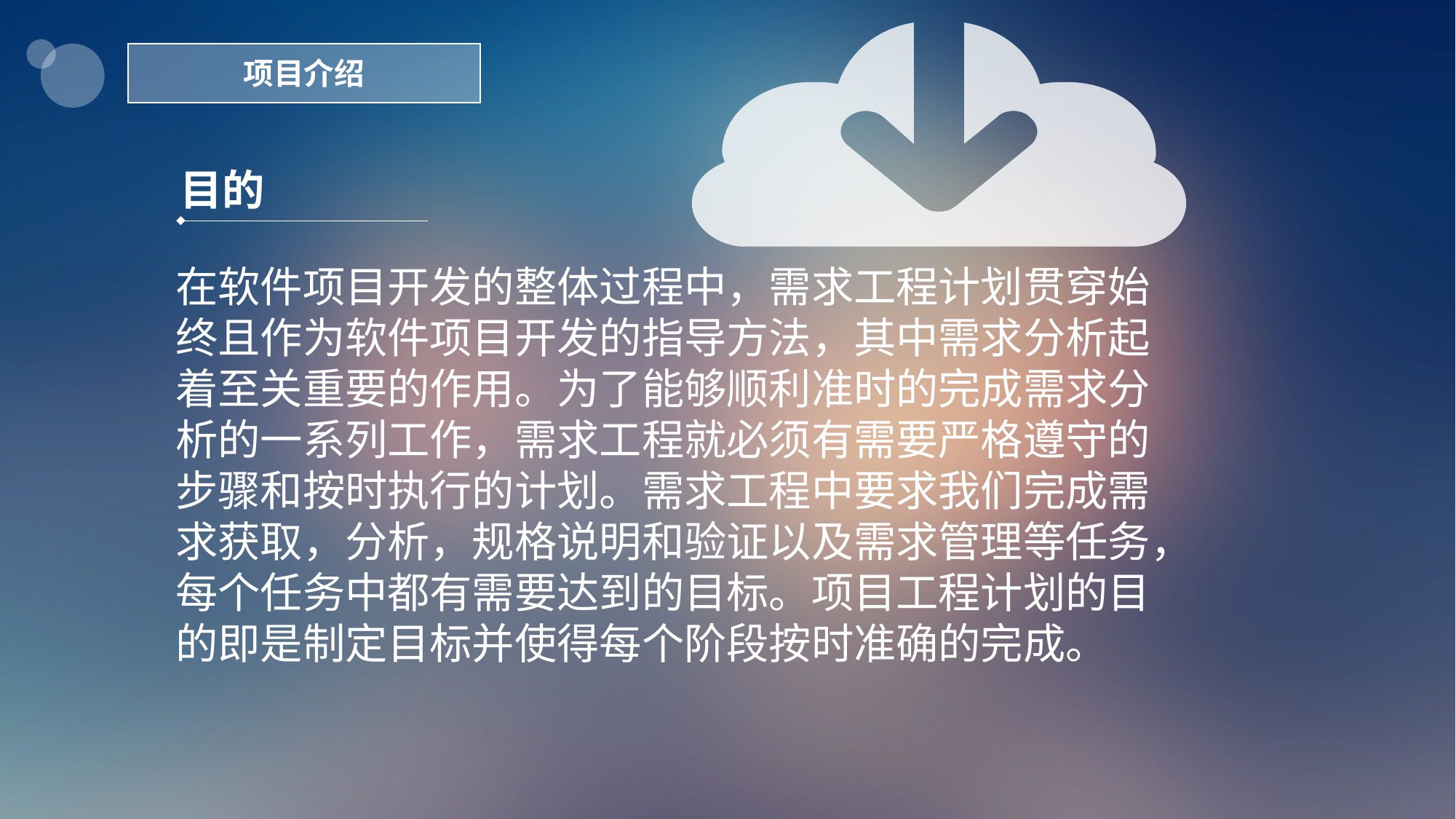

项目介绍
目的
在软件项目开发的整体过程中，需求工程计划贯穿始终且作为软件项目开发的指导方法，其中需求分析起着至关重要的作用。为了能够顺利准时的完成需求分析的一系列工作，需求工程就必须有需要严格遵守的步骤和按时执行的计划。需求工程中要求我们完成需求获取，分析，规格说明和验证以及需求管理等任务，每个任务中都有需要达到的目标。项目工程计划的目的即是制定目标并使得每个阶段按时准确的完成。